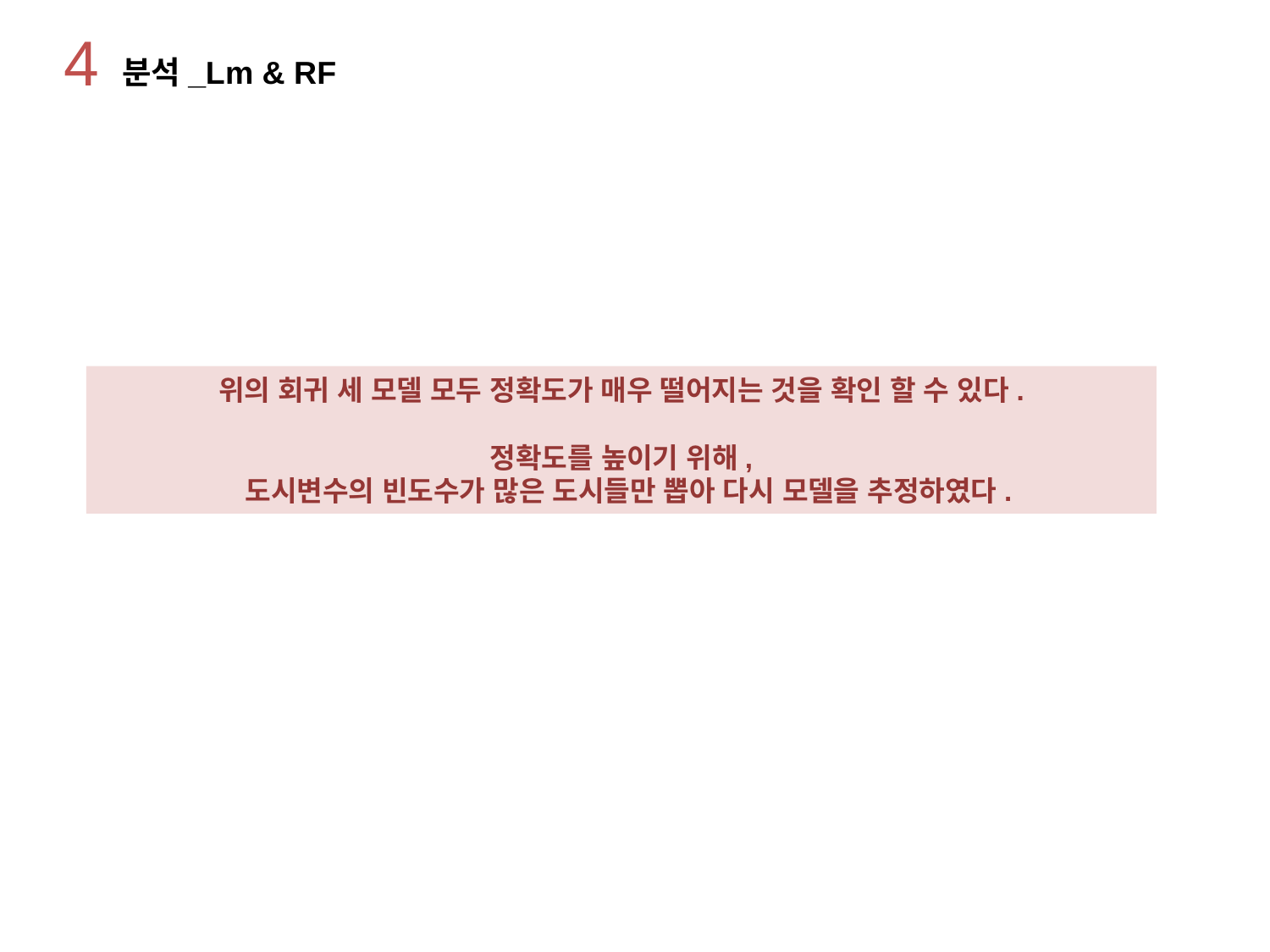

4
분석_Lm & RF
위의 회귀 세 모델 모두 정확도가 매우 떨어지는 것을 확인 할 수 있다.

정확도를 높이기 위해,
 도시변수의 빈도수가 많은 도시들만 뽑아 다시 모델을 추정하였다.